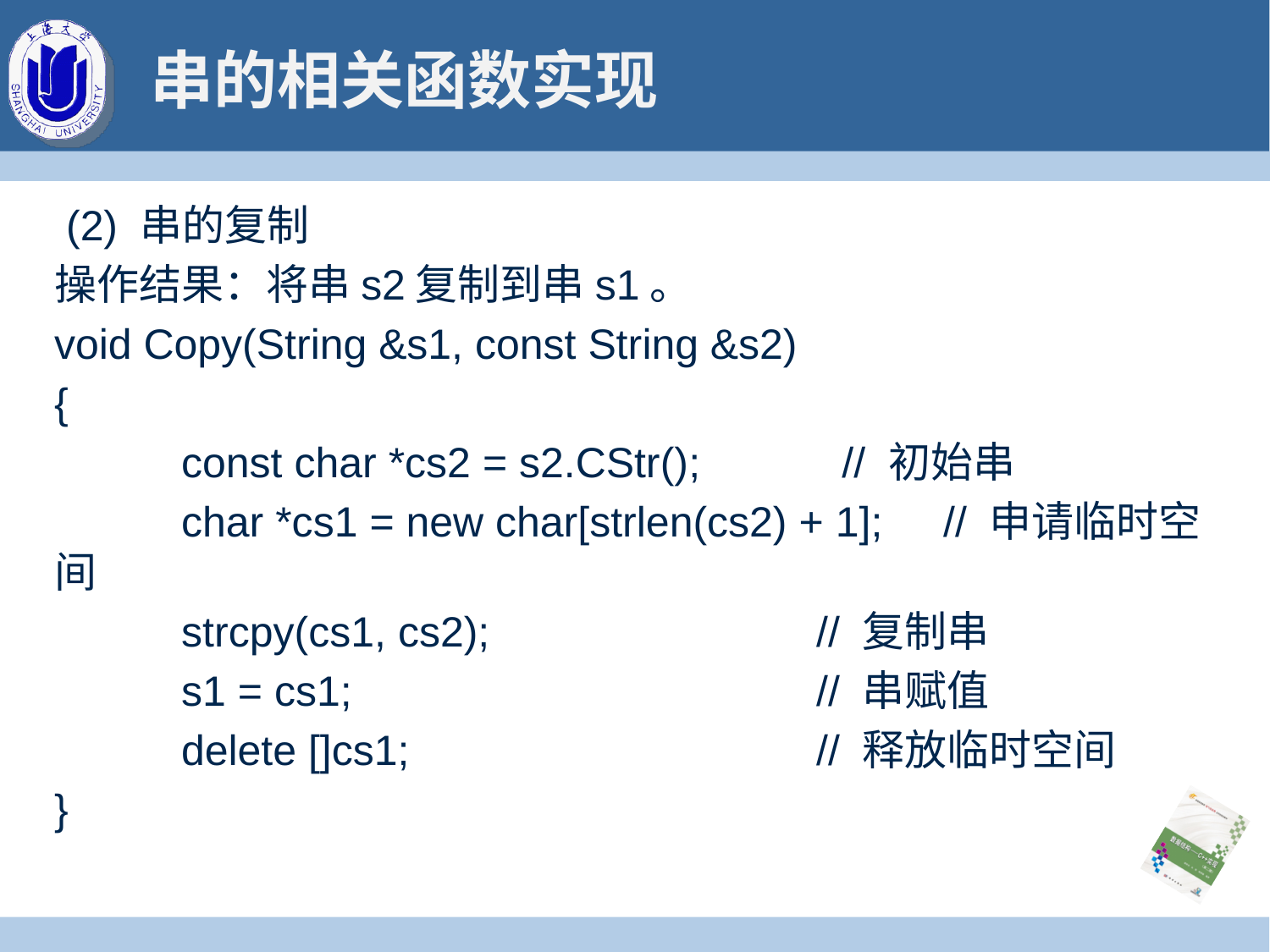

# 串的相关函数实现
 (2) 串的复制
操作结果：将串s2复制到串s1。
void Copy(String &s1, const String &s2)
{
	const char *cs2 = s2.CStr();            // 初始串
	char *cs1 = new char[strlen(cs2) + 1];   	// 申请临时空间
	strcpy(cs1, cs2);			// 复制串
	s1 = cs1;				// 串赋值
	delete []cs1;				// 释放临时空间
}